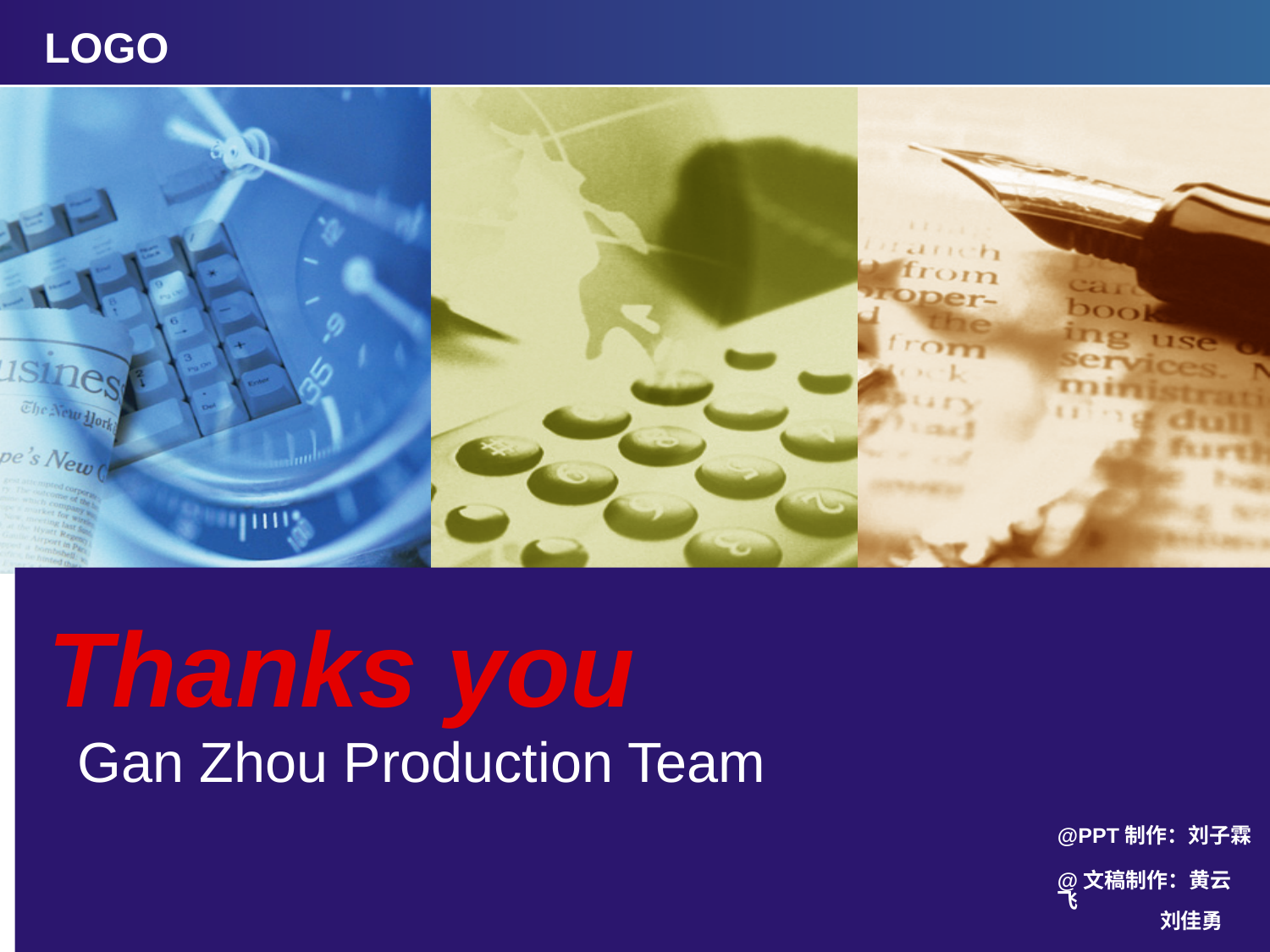

Thanks you
Gan Zhou Production Team
@PPT制作：刘子霖
@文稿制作：黄云飞
                    刘佳勇